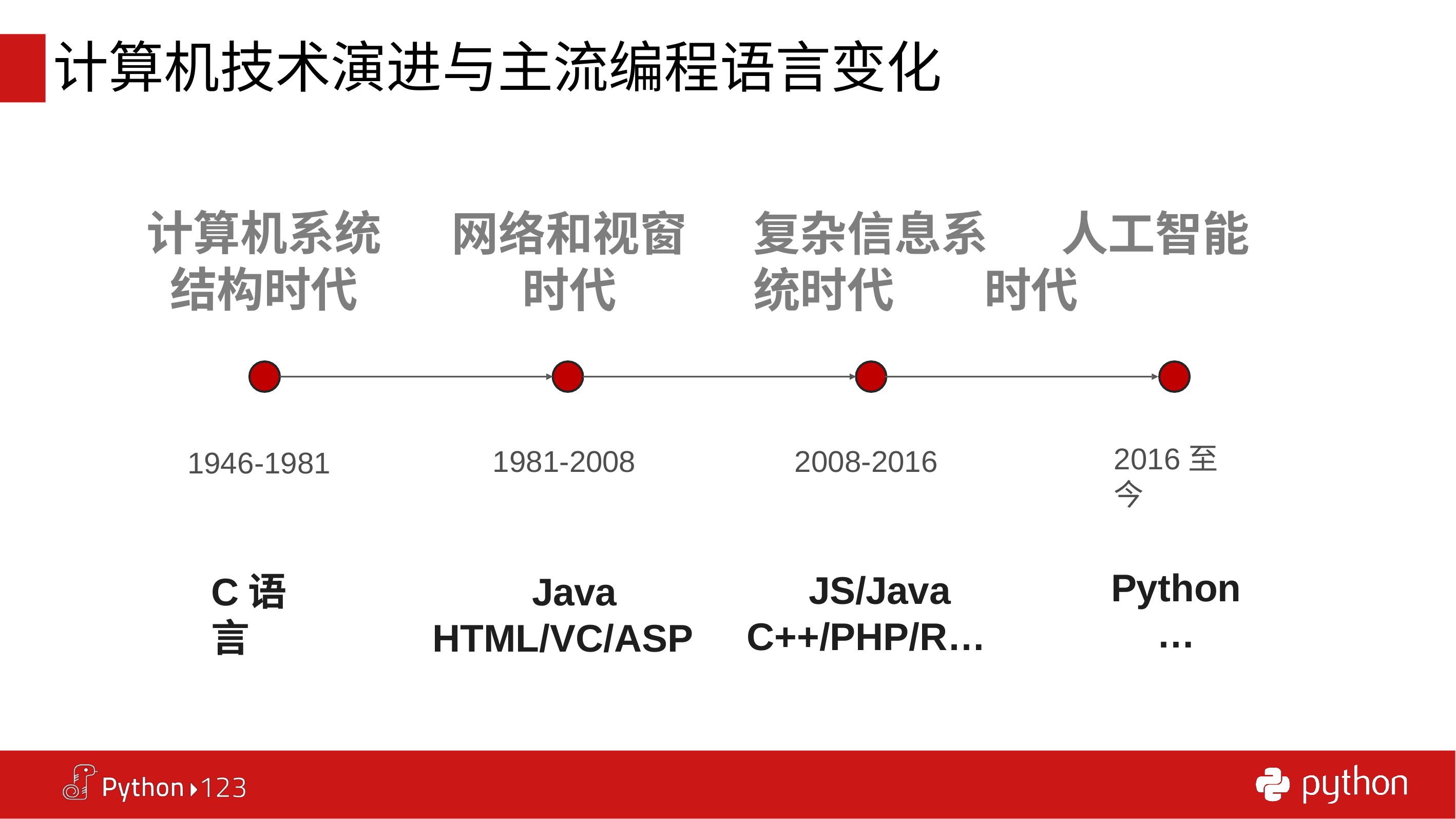

# 计算机技术演进与主流编程语言变化

计算机系统 结构时代
网络和视窗	复杂信息系	人工智能 时代		统时代		时代

2016至今
1981-2008
2008-2016
1946-1981
Python
…
JS/Java  C++/PHP/R…
C语言
Java  HTML/VC/ASP